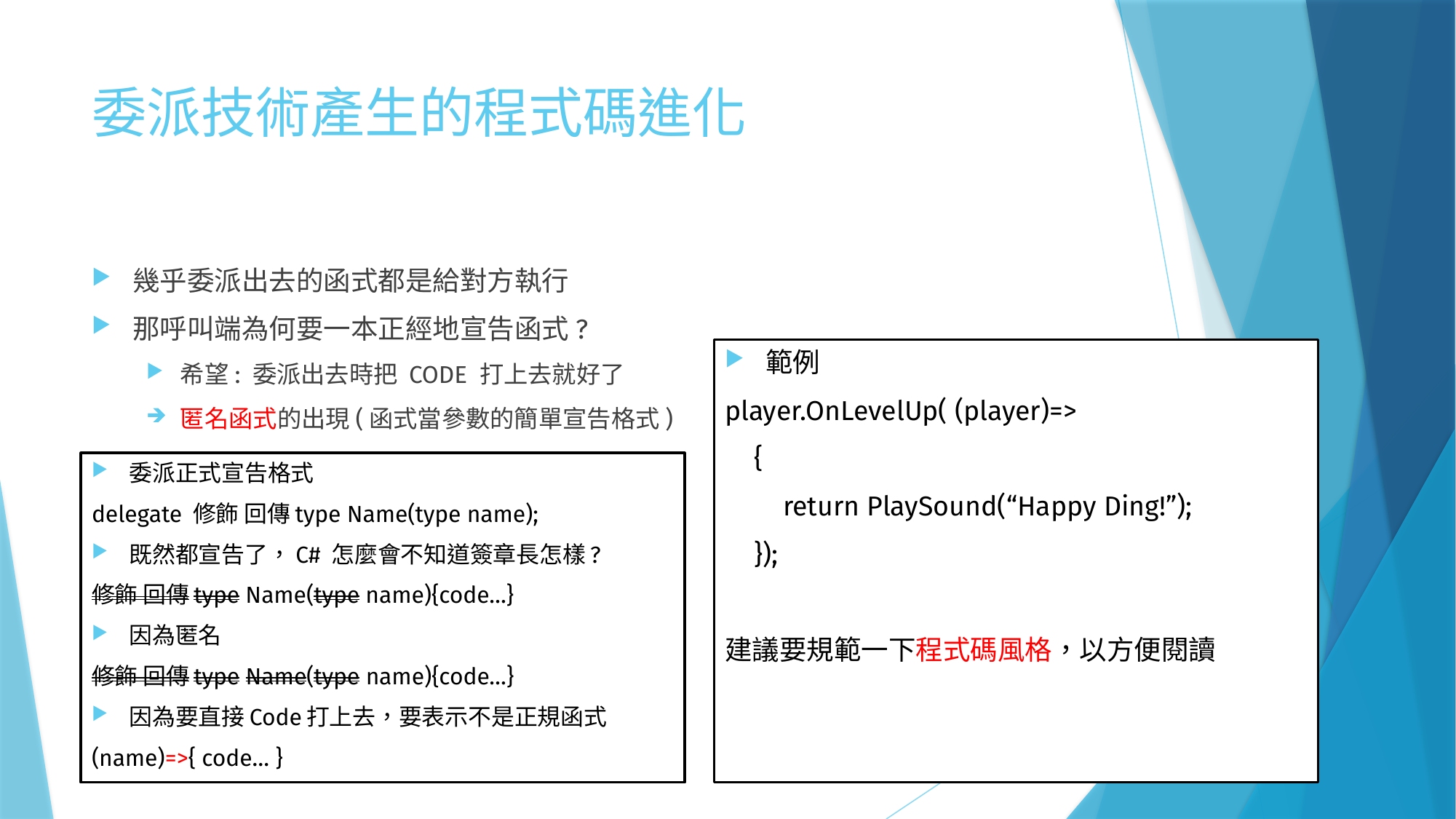

# 委派技術產生的程式碼進化
幾乎委派出去的函式都是給對方執行
那呼叫端為何要一本正經地宣告函式?
希望: 委派出去時把 CODE 打上去就好了
匿名函式的出現(函式當參數的簡單宣告格式)

範例
player.OnLevelUp( (player)=>
    {
        return PlaySound(“Happy Ding!”);
    });

建議要規範一下程式碼風格，以方便閱讀

委派正式宣告格式
delegate 修飾 回傳type Name(type name);
既然都宣告了，C# 怎麼會不知道簽章長怎樣?
修飾 回傳type Name(type name){code…}
因為匿名
修飾 回傳type Name(type name){code…}
因為要直接Code打上去，要表示不是正規函式
(name)=>{ code… }